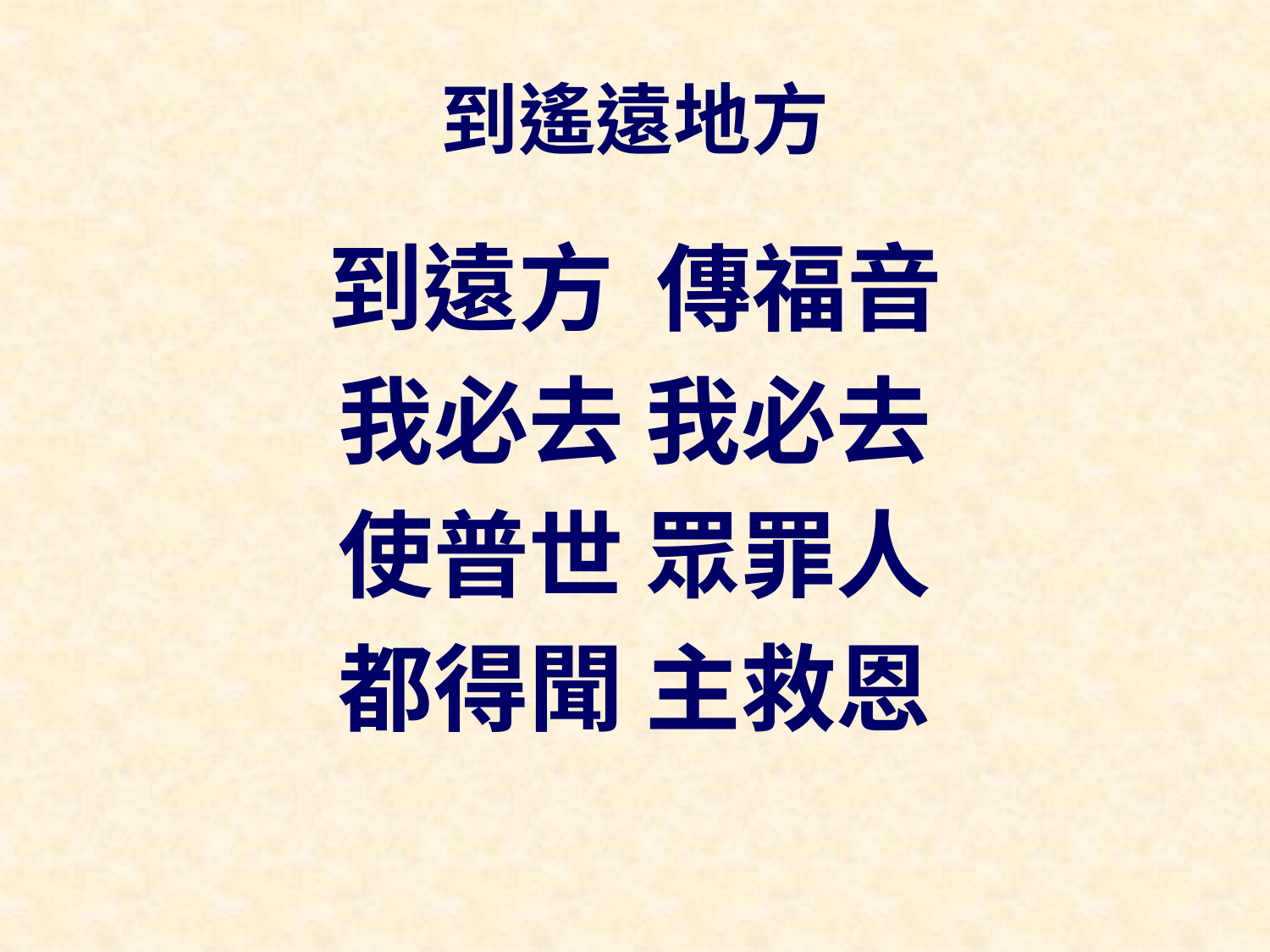

# 到遙遠地方
到遠方  傳福音
我必去 我必去
使普世 眾罪人
都得聞 主救恩